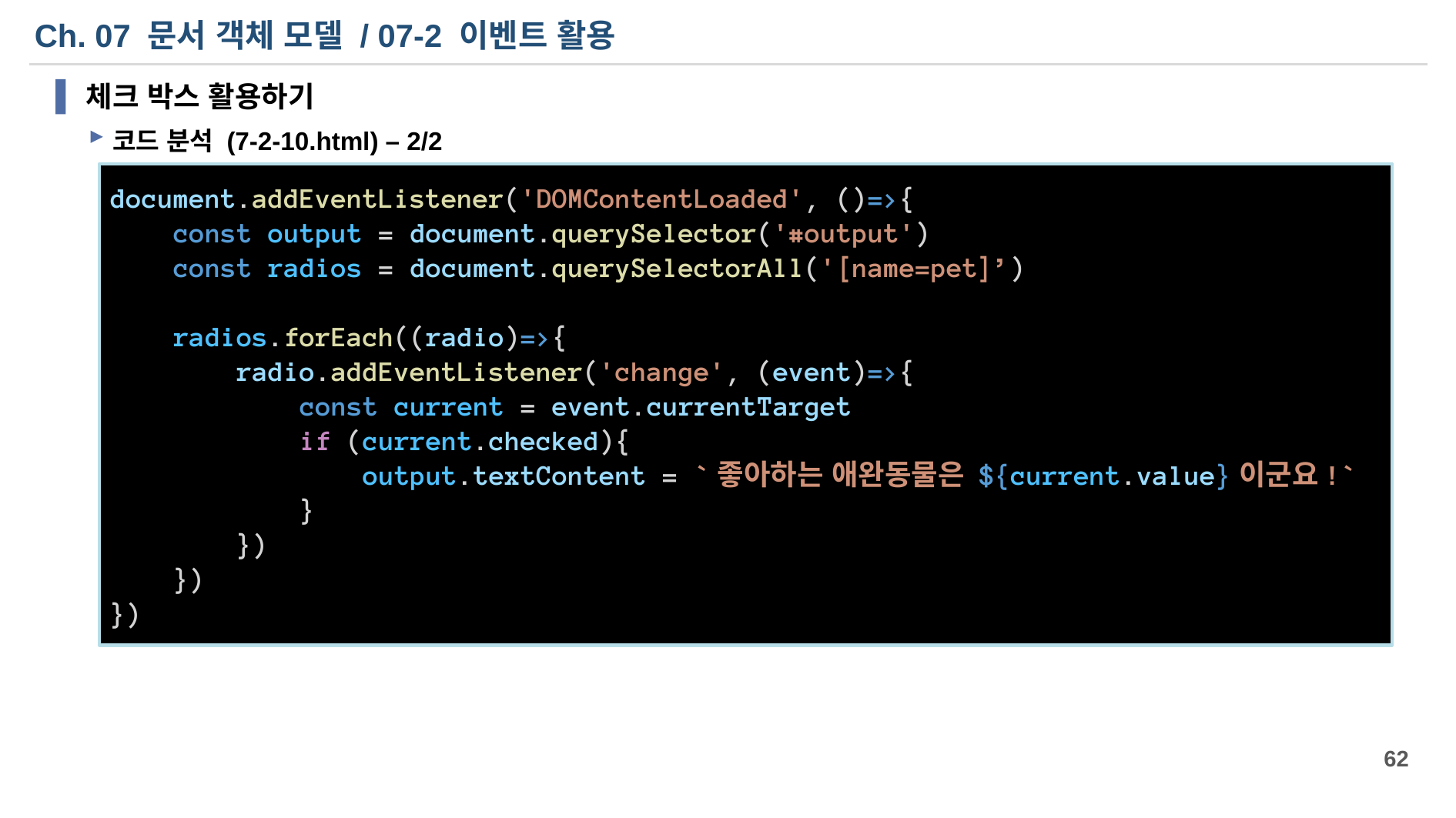

# Ch. 07 문서 객체 모델 / 07-2 이벤트 활용
체크 박스 활용하기
코드 분석 (7-2-10.html) – 2/2
document.addEventListener('DOMContentLoaded', ()=>{
    const output = document.querySelector('#output')
    const radios = document.querySelectorAll('[name=pet]’)

    radios.forEach((radio)=>{
        radio.addEventListener('change', (event)=>{
            const current = event.currentTarget
            if (current.checked){
                output.textContent = `좋아하는 애완동물은 ${current.value}이군요!`
            }
        })
    })
})
62